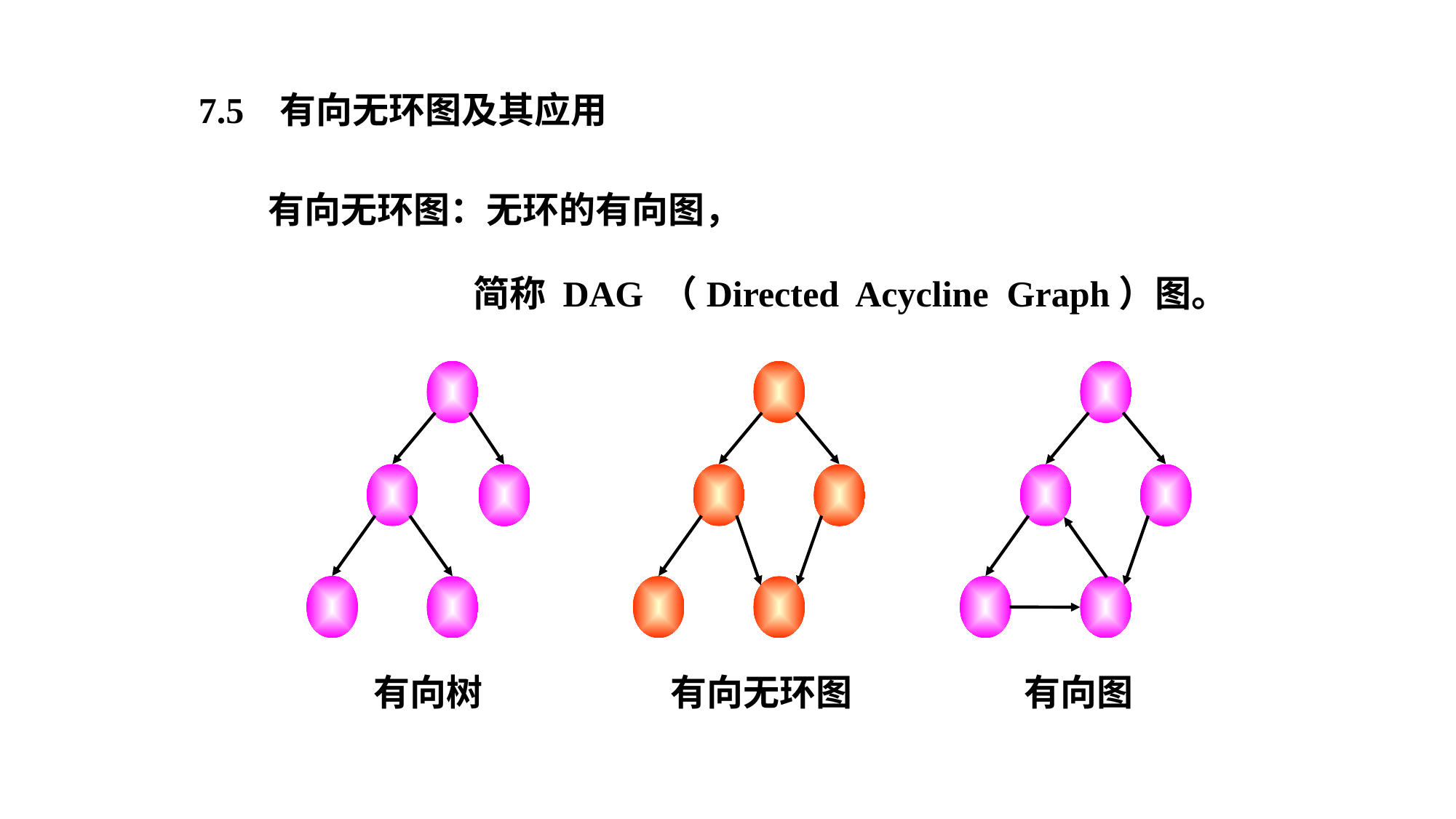

7.5   有向无环图及其应用
有向无环图：无环的有向图，
                        简称 DAG （Directed  Acycline  Graph）图。

有向树
有向无环图
有向图